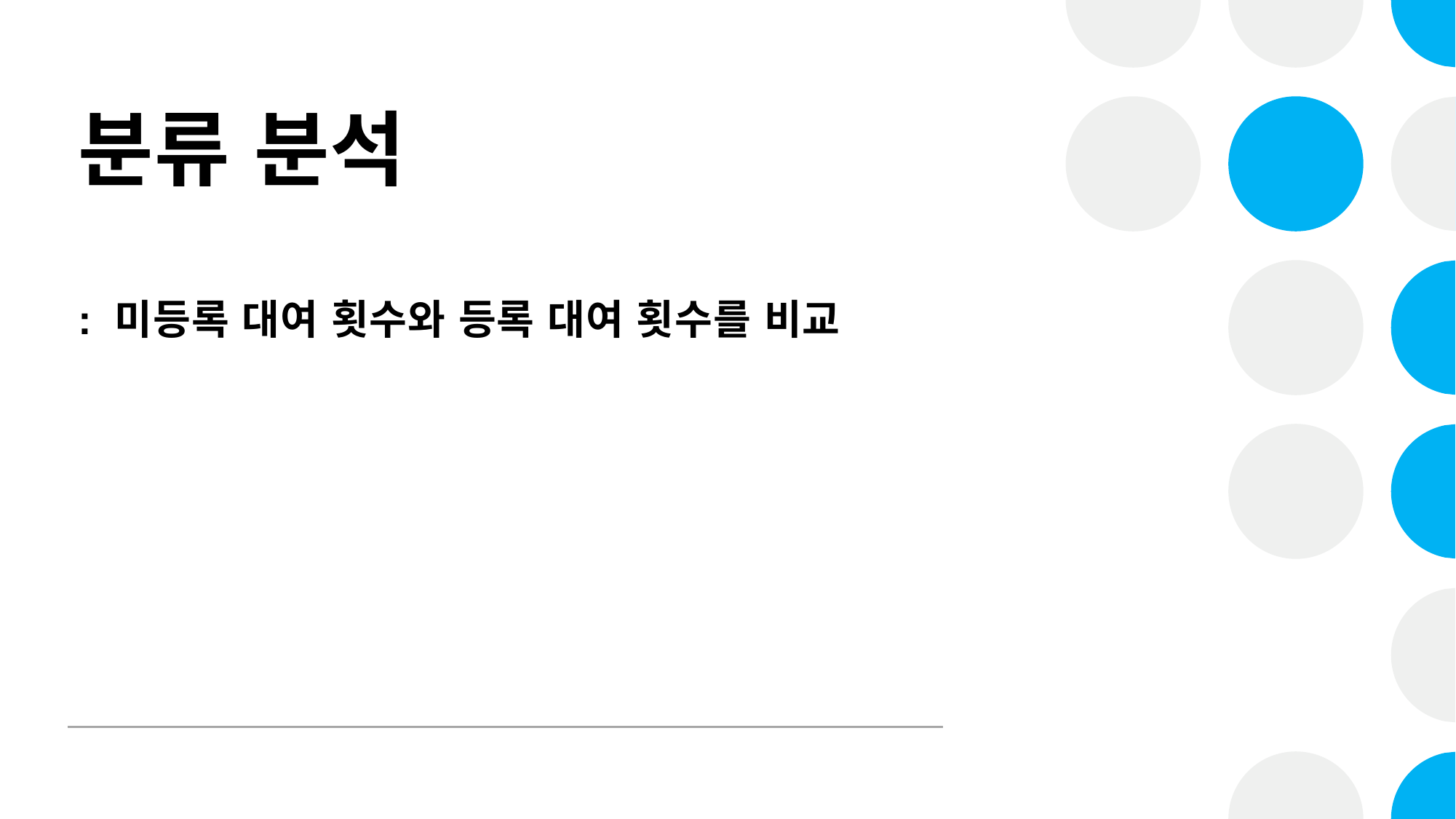

# 분류 분석 : 미등록 대여 횟수와 등록 대여 횟수를 비교